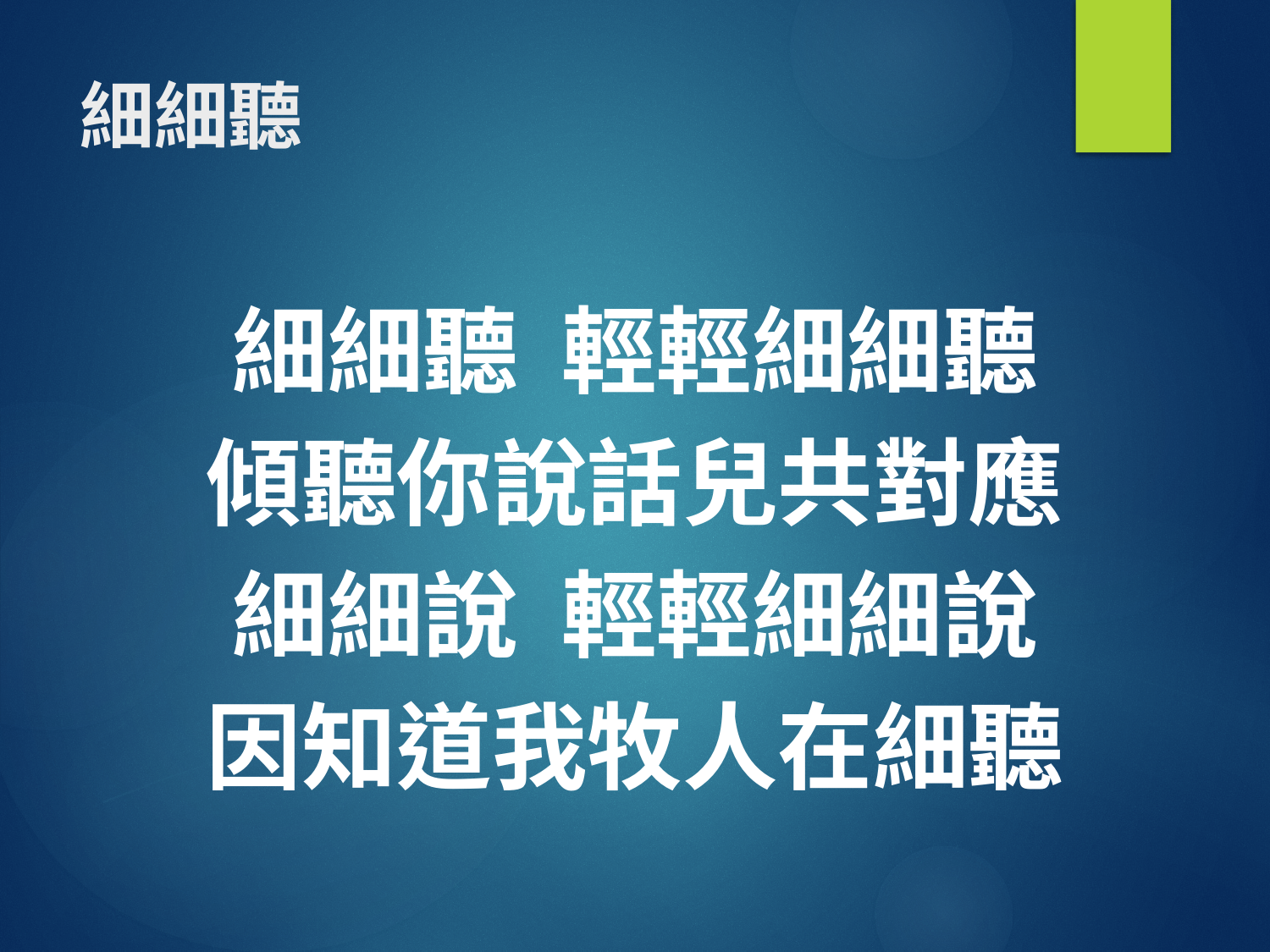

# 細細聽
細細聽  輕輕細細聽
傾聽你說話兒共對應
細細說  輕輕細細說
因知道我牧人在細聽